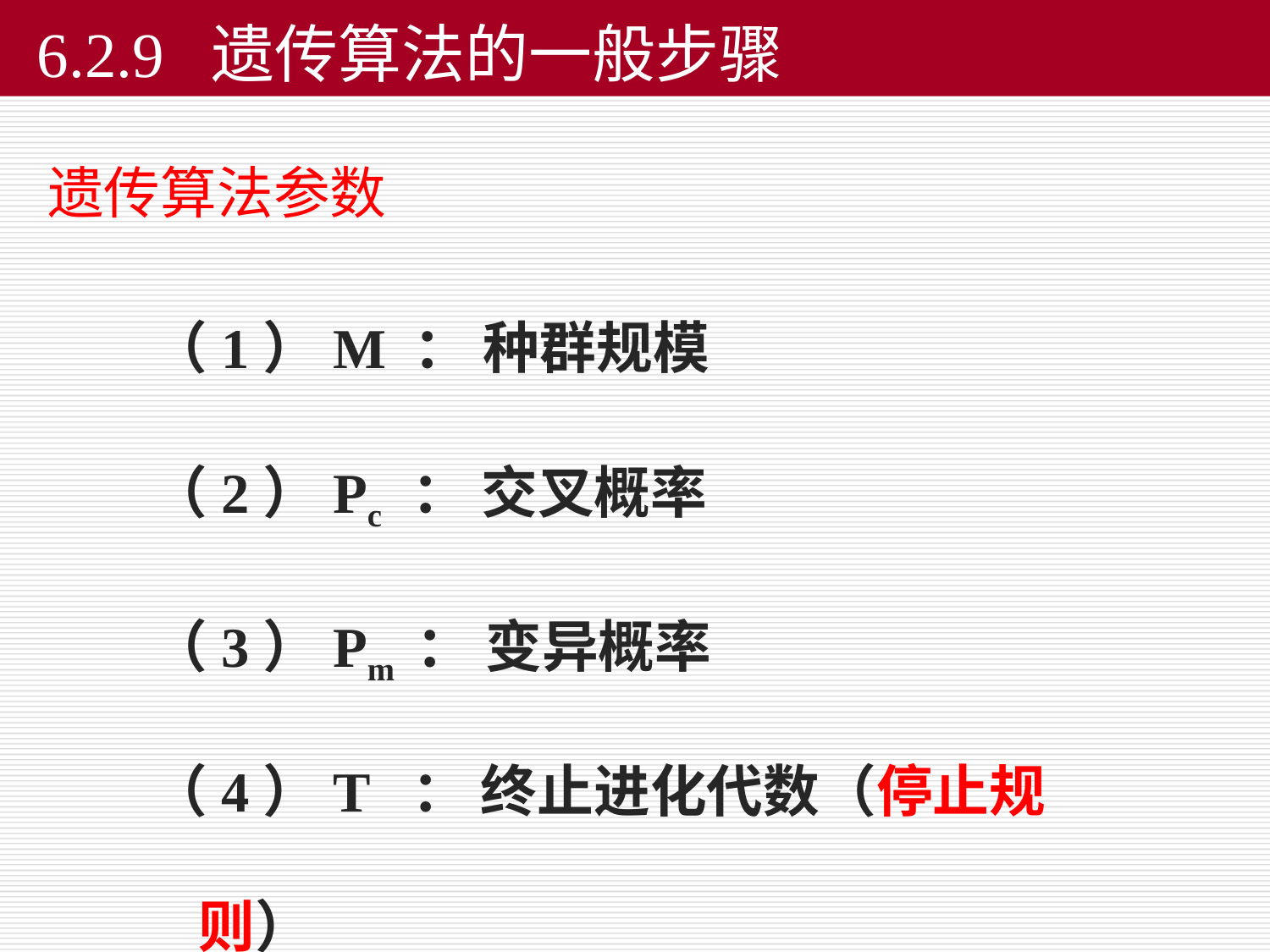

6.2.9  遗传算法的一般步骤
遗传算法参数
（1）M ： 种群规模
（2）Pc  ： 交叉概率
（3）Pm ： 变异概率
（4）T  ： 终止进化代数（停止规则）